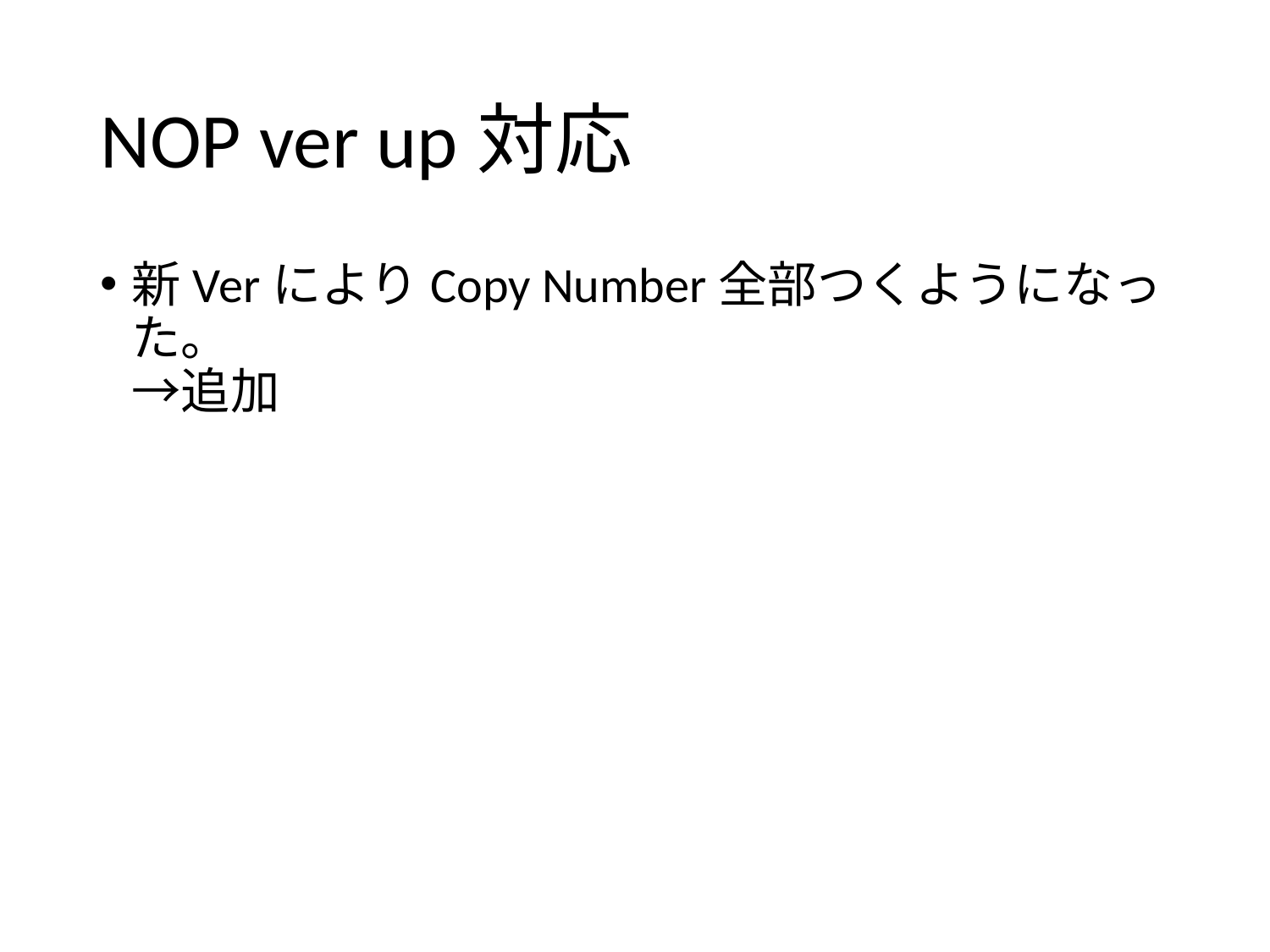

# NOP ver up対応
新VerによりCopy Number全部つくようになった。
→追加